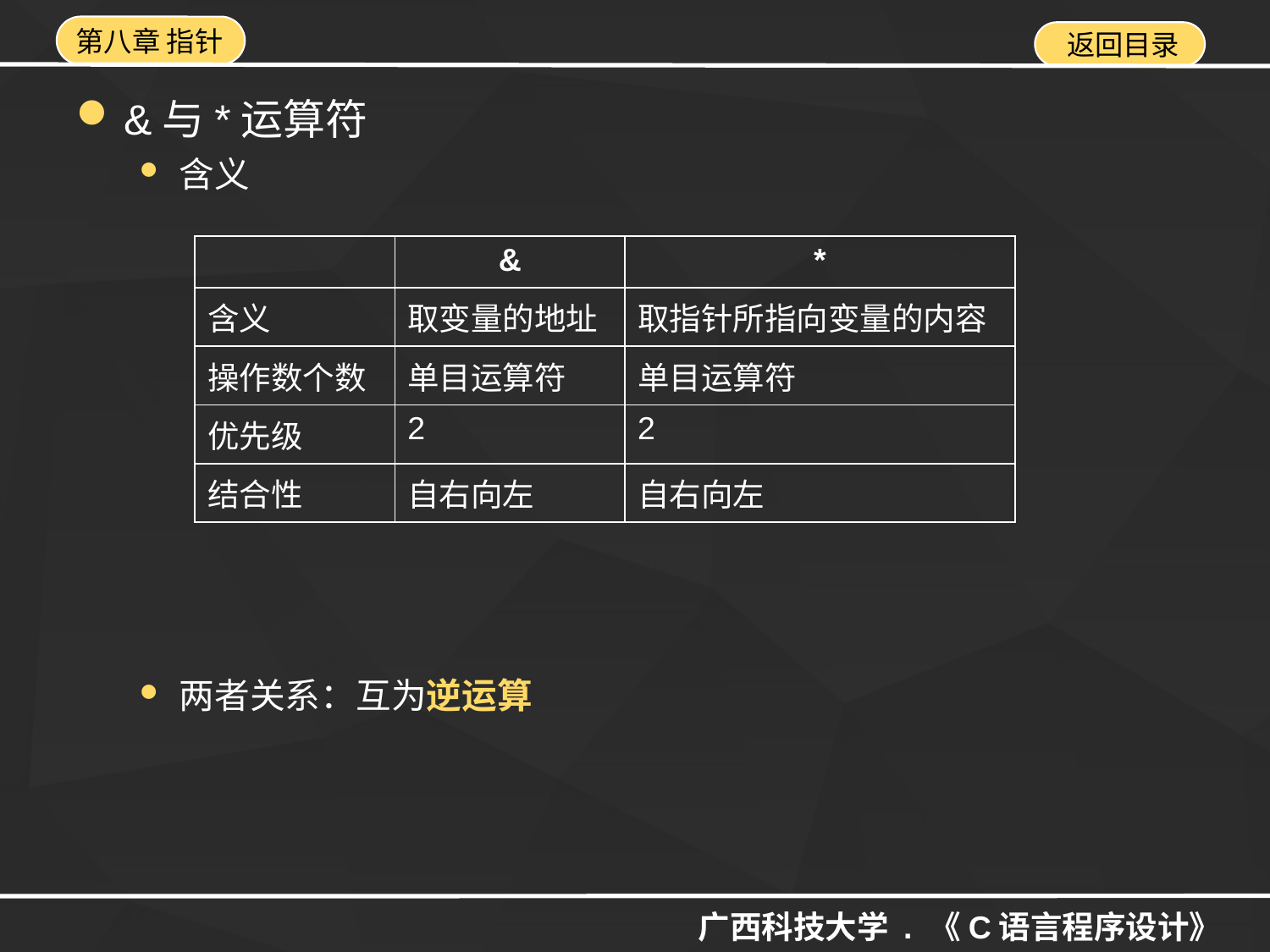

&与*运算符
含义

两者关系：互为逆运算
|  | & | \* |
| --- | --- | --- |
| 含义 | 取变量的地址 | 取指针所指向变量的内容 |
| 操作数个数 | 单目运算符 | 单目运算符 |
| 优先级 | 2 | 2 |
| 结合性 | 自右向左 | 自右向左 |